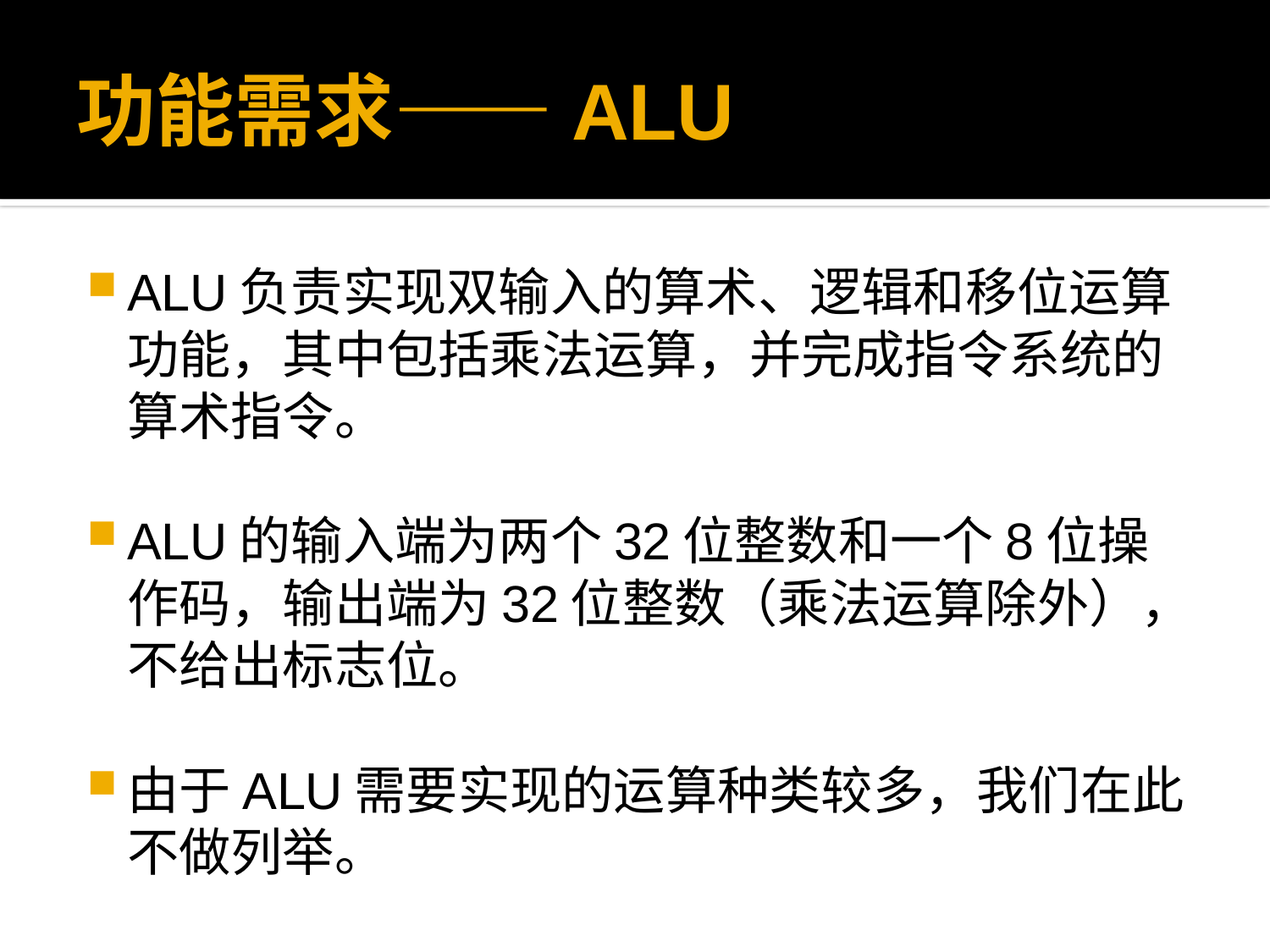

# 功能需求——ALU
ALU负责实现双输入的算术、逻辑和移位运算功能，其中包括乘法运算，并完成指令系统的算术指令。

ALU的输入端为两个32位整数和一个8位操作码，输出端为32位整数（乘法运算除外），不给出标志位。

由于ALU需要实现的运算种类较多，我们在此不做列举。